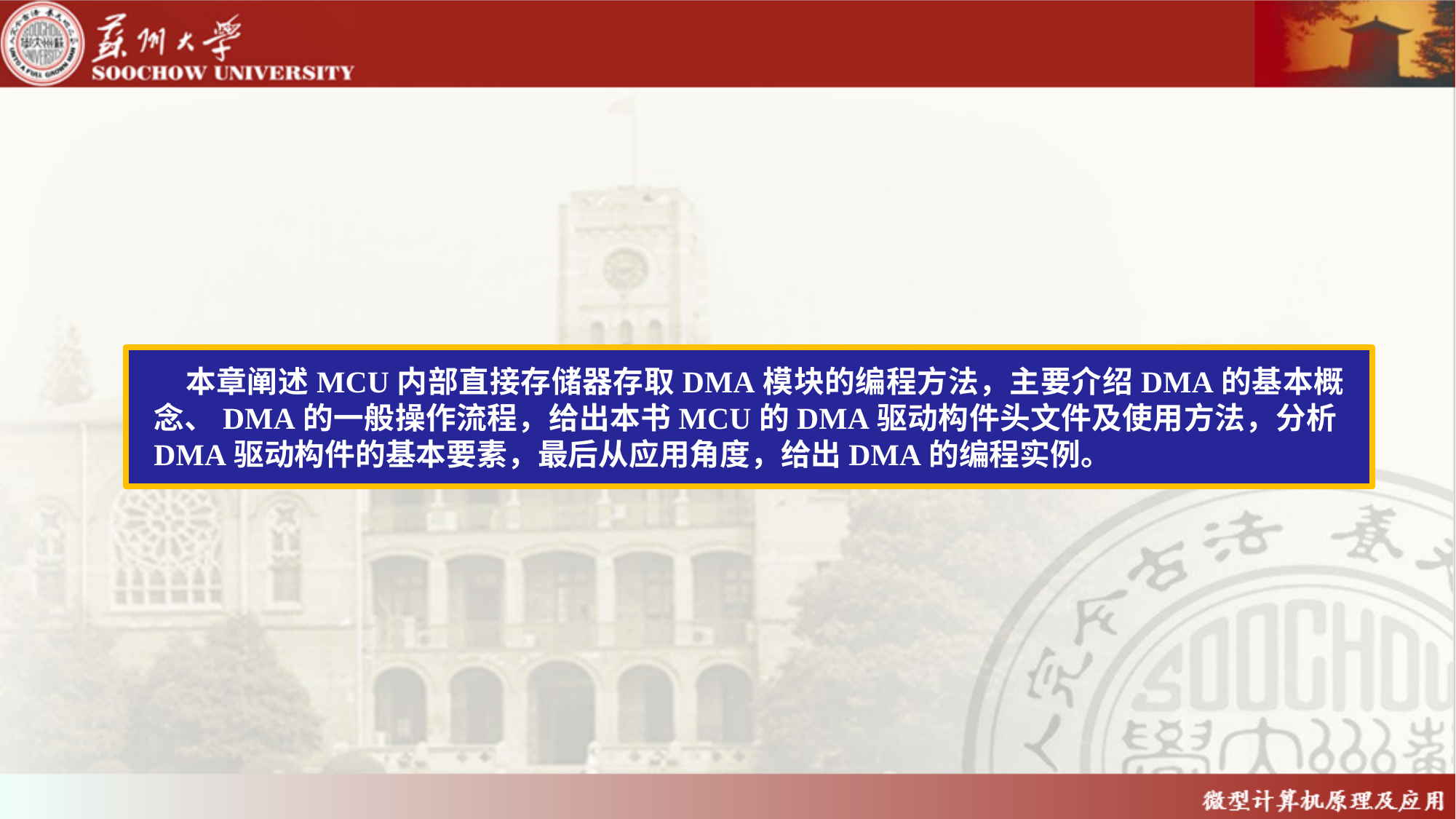

本章阐述MCU内部直接存储器存取DMA模块的编程方法，主要介绍DMA的基本概念、DMA的一般操作流程，给出本书MCU的DMA驱动构件头文件及使用方法，分析DMA驱动构件的基本要素，最后从应用角度，给出DMA的编程实例。